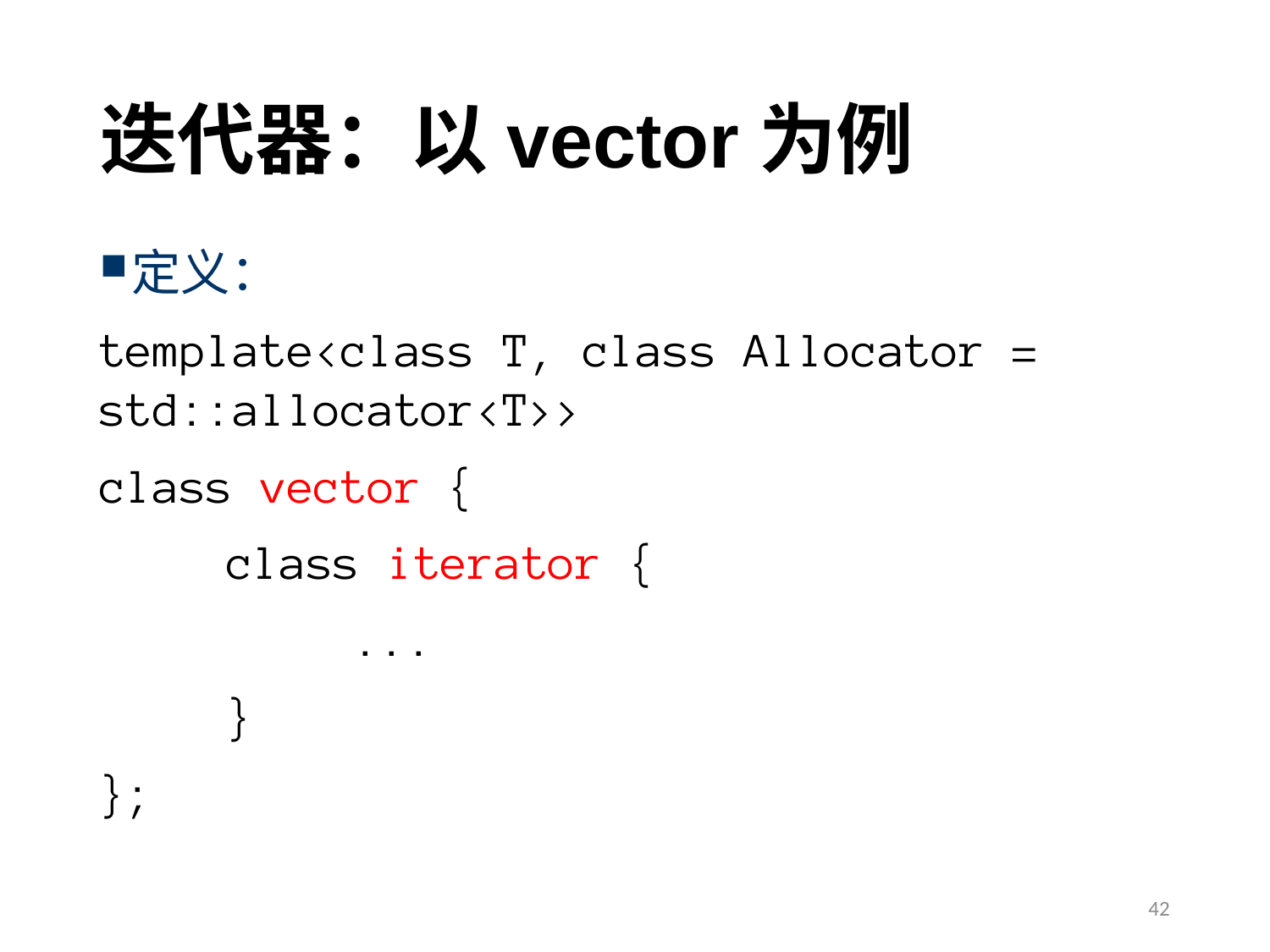

# 迭代器：以vector为例
定义：
template<class T, class Allocator = std::allocator<T>>
class vector {
	class iterator {
		...
	}
};
42